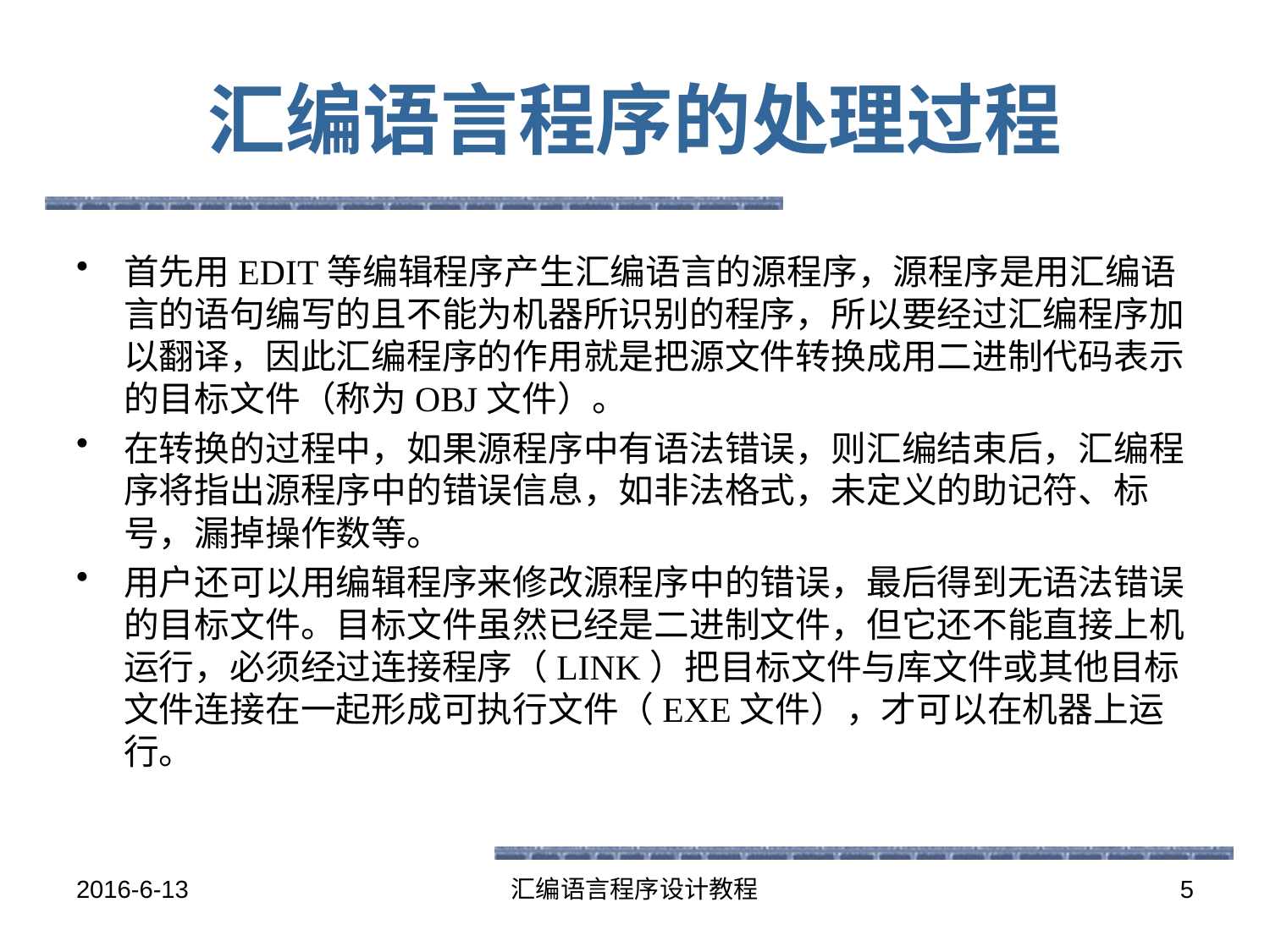

# 汇编语言程序的处理过程
首先用EDIT等编辑程序产生汇编语言的源程序，源程序是用汇编语言的语句编写的且不能为机器所识别的程序，所以要经过汇编程序加以翻译，因此汇编程序的作用就是把源文件转换成用二进制代码表示的目标文件（称为OBJ文件）。
在转换的过程中，如果源程序中有语法错误，则汇编结束后，汇编程序将指出源程序中的错误信息，如非法格式，未定义的助记符、标号，漏掉操作数等。
用户还可以用编辑程序来修改源程序中的错误，最后得到无语法错误的目标文件。目标文件虽然已经是二进制文件，但它还不能直接上机运行，必须经过连接程序（LINK）把目标文件与库文件或其他目标文件连接在一起形成可执行文件（EXE文件），才可以在机器上运行。
2016-6-13
汇编语言程序设计教程
5